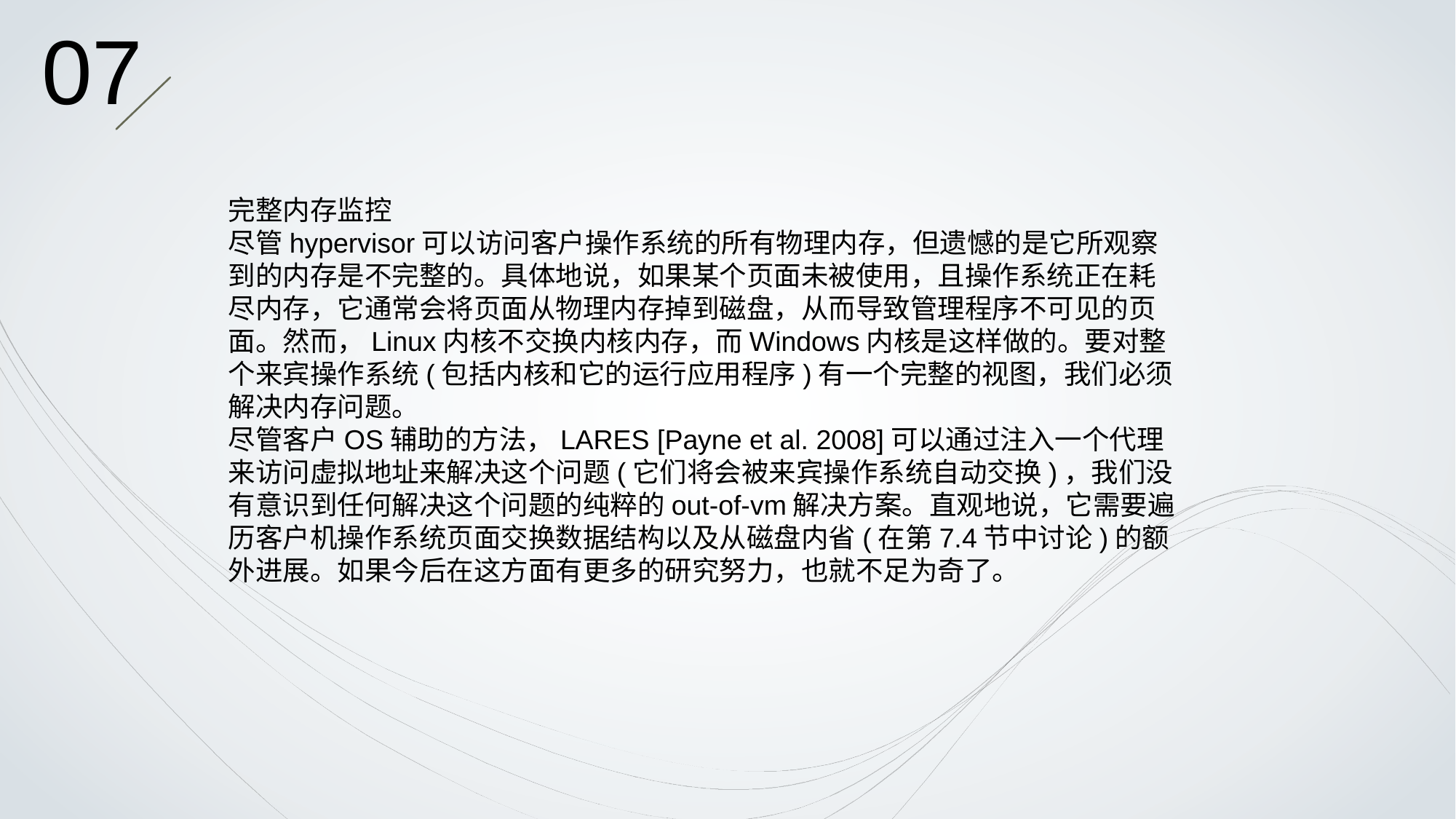

07
完整内存监控
尽管hypervisor可以访问客户操作系统的所有物理内存，但遗憾的是它所观察到的内存是不完整的。具体地说，如果某个页面未被使用，且操作系统正在耗尽内存，它通常会将页面从物理内存掉到磁盘，从而导致管理程序不可见的页面。然而，Linux内核不交换内核内存，而Windows内核是这样做的。要对整个来宾操作系统(包括内核和它的运行应用程序)有一个完整的视图，我们必须解决内存问题。
尽管客户OS辅助的方法，LARES [Payne et al. 2008]可以通过注入一个代理来访问虚拟地址来解决这个问题(它们将会被来宾操作系统自动交换)，我们没有意识到任何解决这个问题的纯粹的out-of-vm解决方案。直观地说，它需要遍历客户机操作系统页面交换数据结构以及从磁盘内省(在第7.4节中讨论)的额外进展。如果今后在这方面有更多的研究努力，也就不足为奇了。